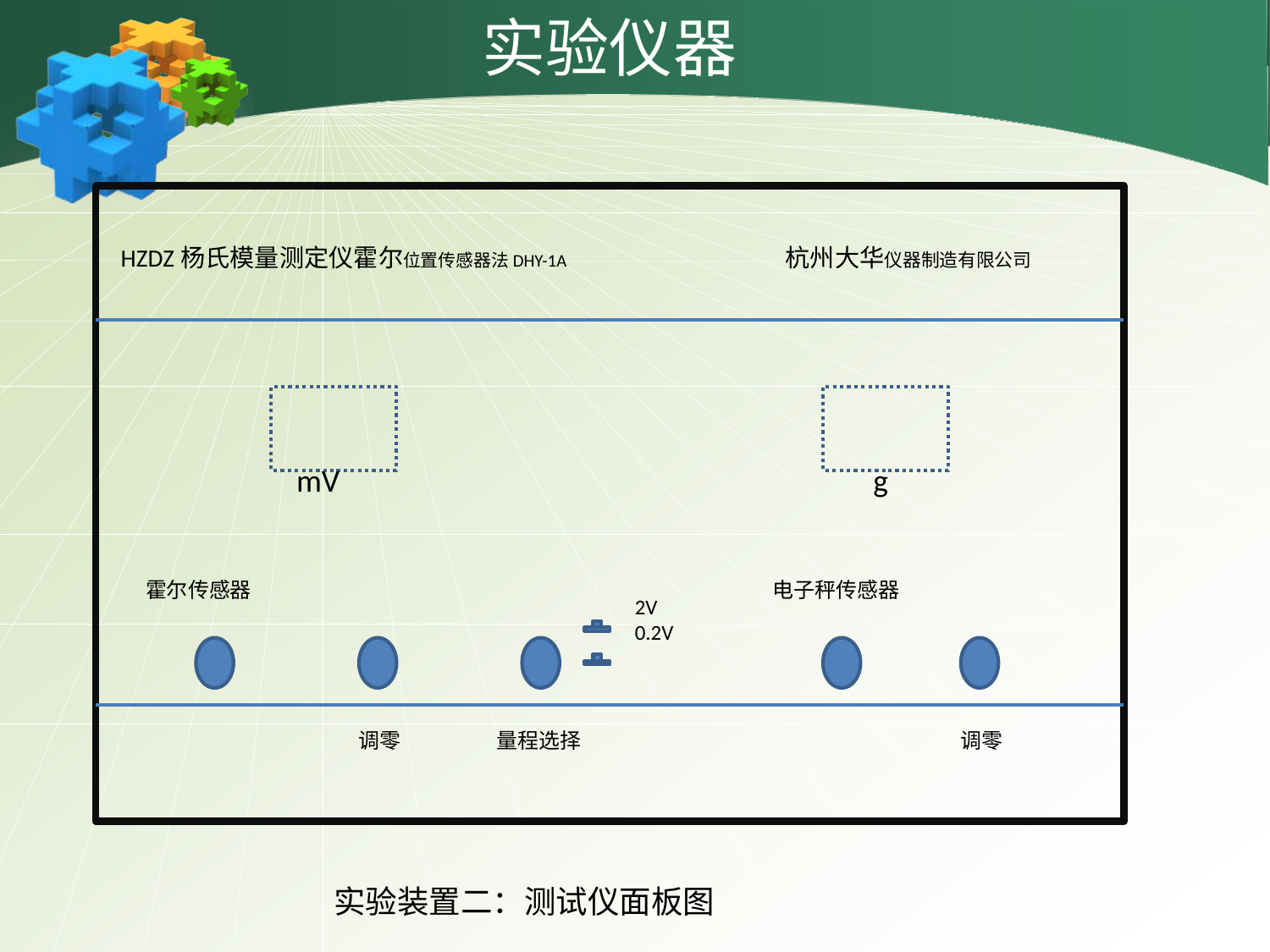

# 实验仪器

HZDZ杨氏模量测定仪霍尔位置传感器法DHY-1A
杭州大华仪器制造有限公司

mV
g
霍尔传感器
电子秤传感器
2V
0.2V

调零
量程选择
调零

实验装置二：测试仪面板图